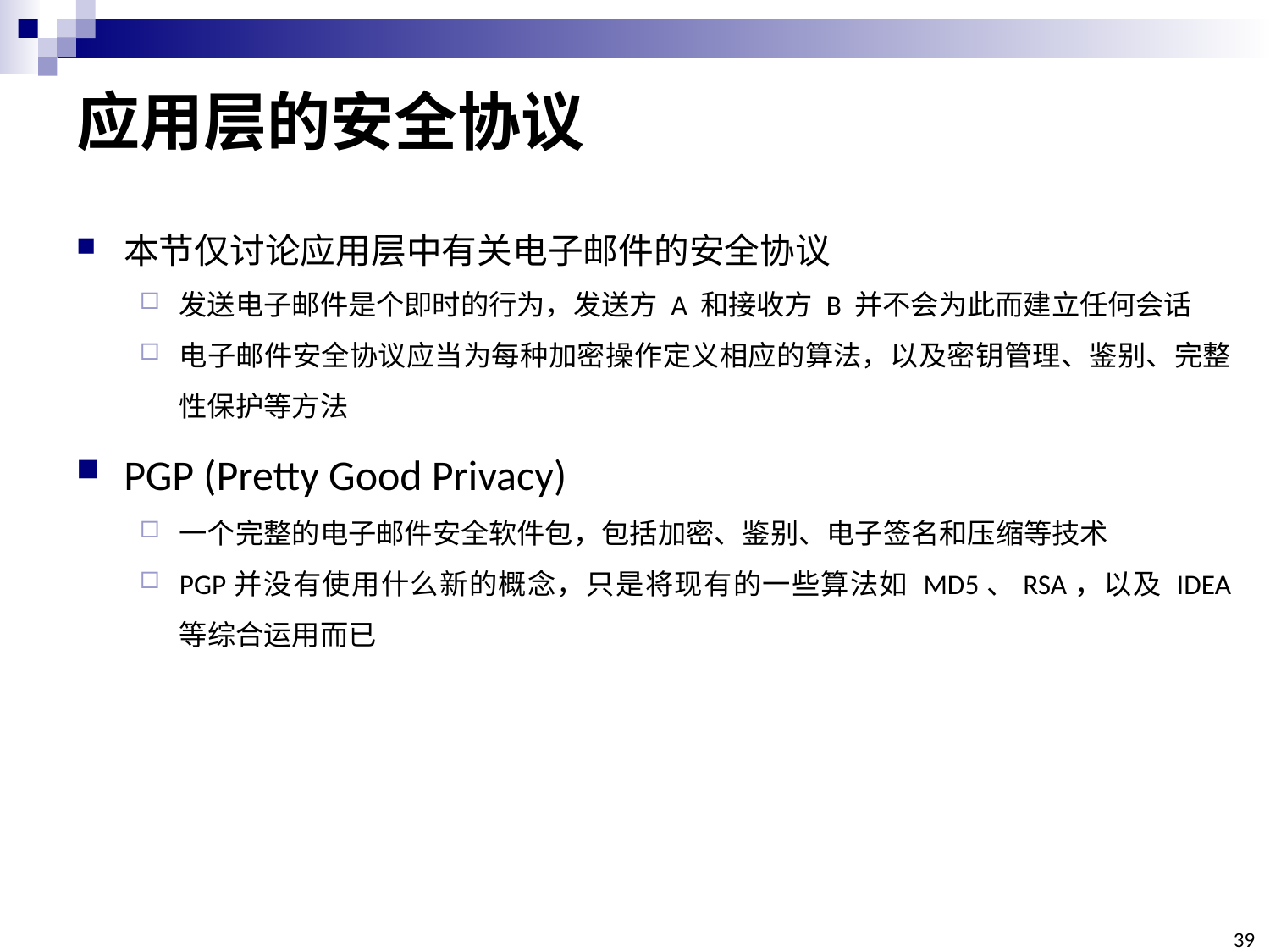

# 应用层的安全协议
本节仅讨论应用层中有关电子邮件的安全协议
发送电子邮件是个即时的行为，发送方 A 和接收方 B 并不会为此而建立任何会话
电子邮件安全协议应当为每种加密操作定义相应的算法，以及密钥管理、鉴别、完整性保护等方法
PGP (Pretty Good Privacy)
一个完整的电子邮件安全软件包，包括加密、鉴别、电子签名和压缩等技术
PGP并没有使用什么新的概念，只是将现有的一些算法如 MD5、RSA，以及 IDEA 等综合运用而已
39